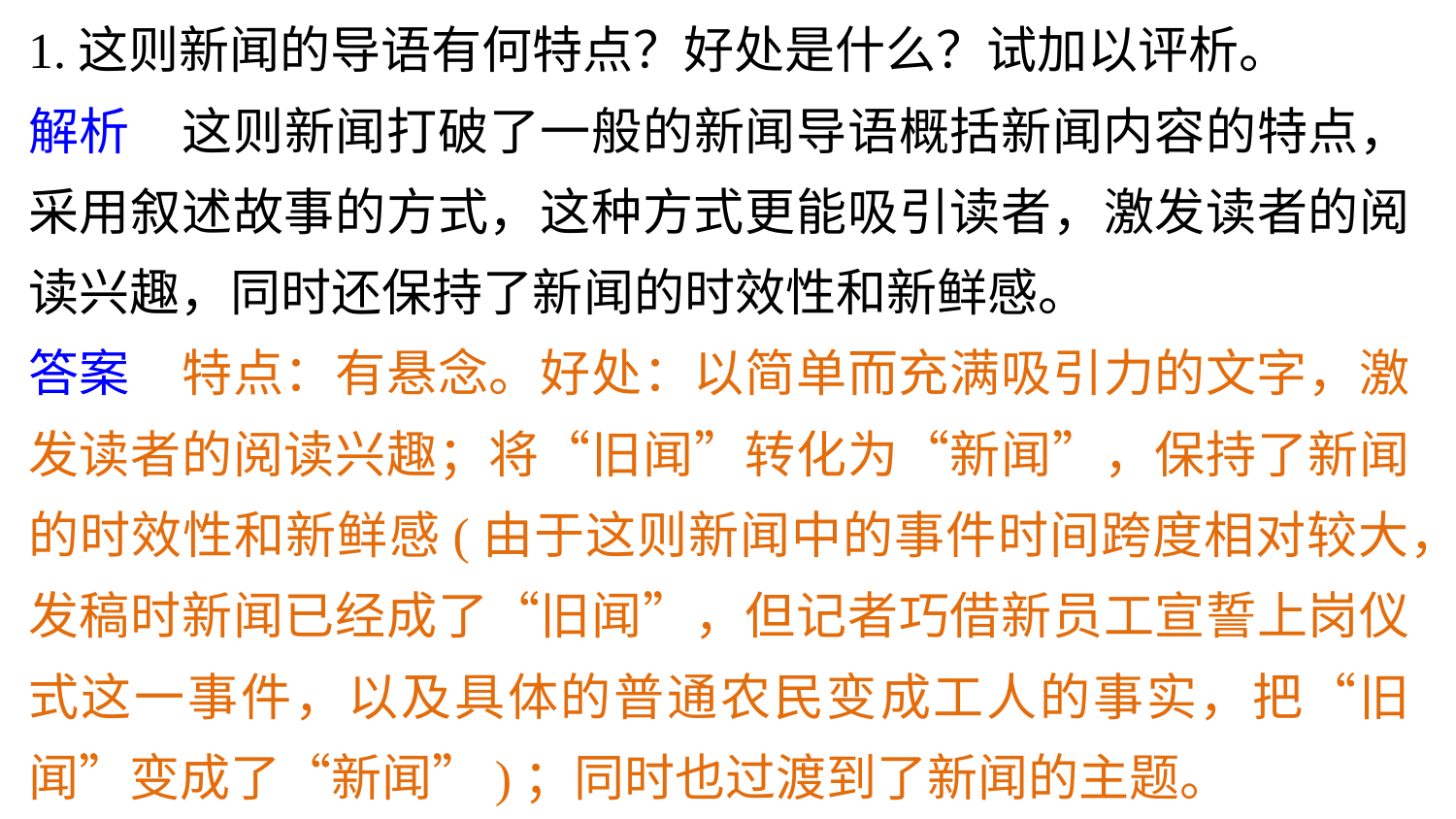

1.这则新闻的导语有何特点？好处是什么？试加以评析。
解析　这则新闻打破了一般的新闻导语概括新闻内容的特点，采用叙述故事的方式，这种方式更能吸引读者，激发读者的阅读兴趣，同时还保持了新闻的时效性和新鲜感。
答案　特点：有悬念。好处：以简单而充满吸引力的文字，激发读者的阅读兴趣；将“旧闻”转化为“新闻”，保持了新闻的时效性和新鲜感(由于这则新闻中的事件时间跨度相对较大，发稿时新闻已经成了“旧闻”，但记者巧借新员工宣誓上岗仪式这一事件，以及具体的普通农民变成工人的事实，把“旧闻”变成了“新闻”)；同时也过渡到了新闻的主题。